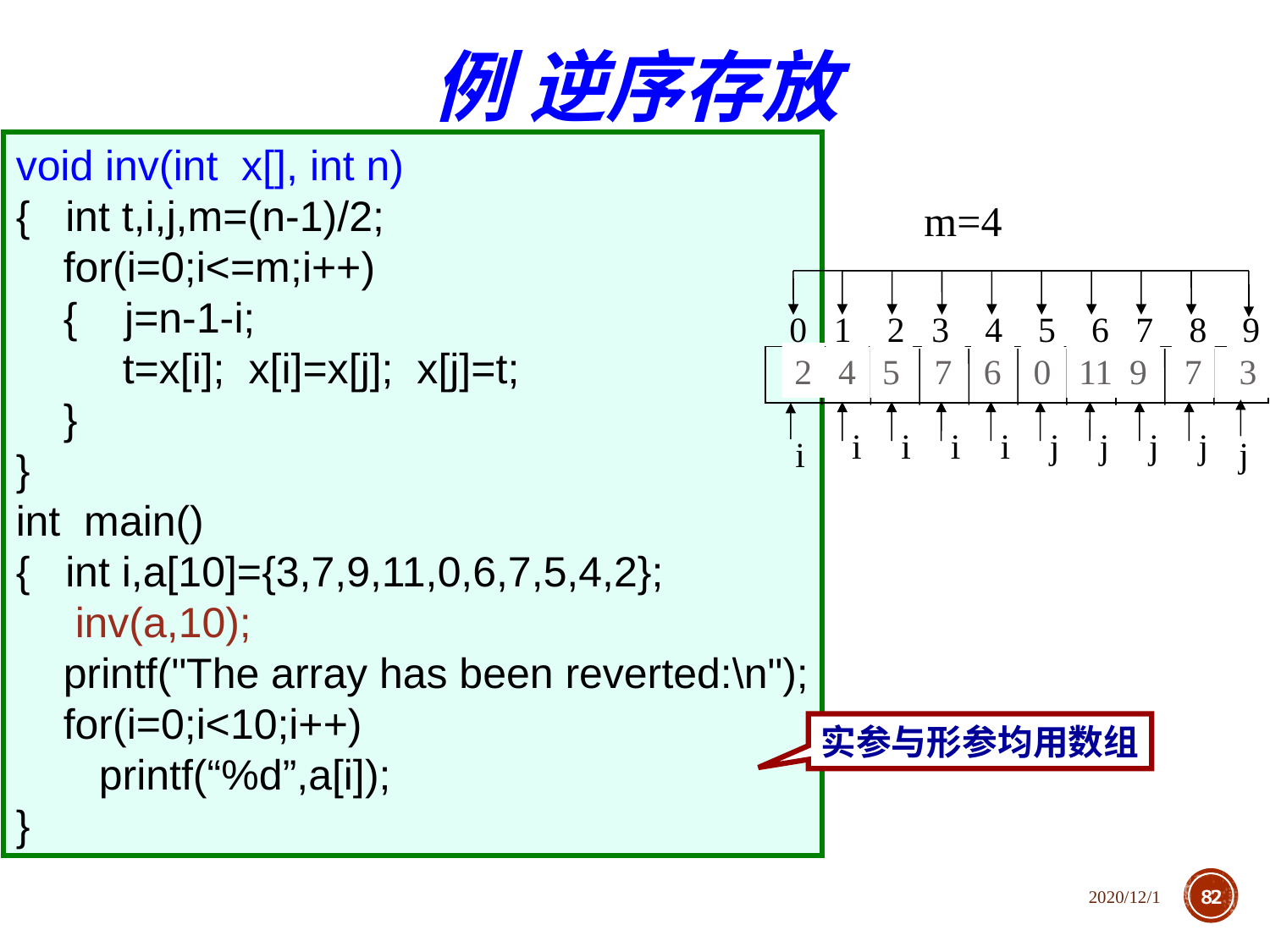

例 逆序存放
void inv(int  x[], int n)
{   int t,i,j,m=(n-1)/2;
    for(i=0;i<=m;i++)
    {    j=n-1-i;
         t=x[i];  x[i]=x[j];  x[j]=t;
    }
}
int  main()
{   int i,a[10]={3,7,9,11,0,6,7,5,4,2};
     inv(a,10);
    printf("The array has been reverted:\n");
    for(i=0;i<10;i++)
       printf(“%d”,a[i]);
}
m=4

i
j

i

j

i

j

i

j

i

j
0   1    2   3    4    5    6   7    8    9
 3    7   9   11  0    6    7    5   4   2

2
3
4
7
5
9
7
11
6
0
实参与形参均用数组
2020/12/1
82